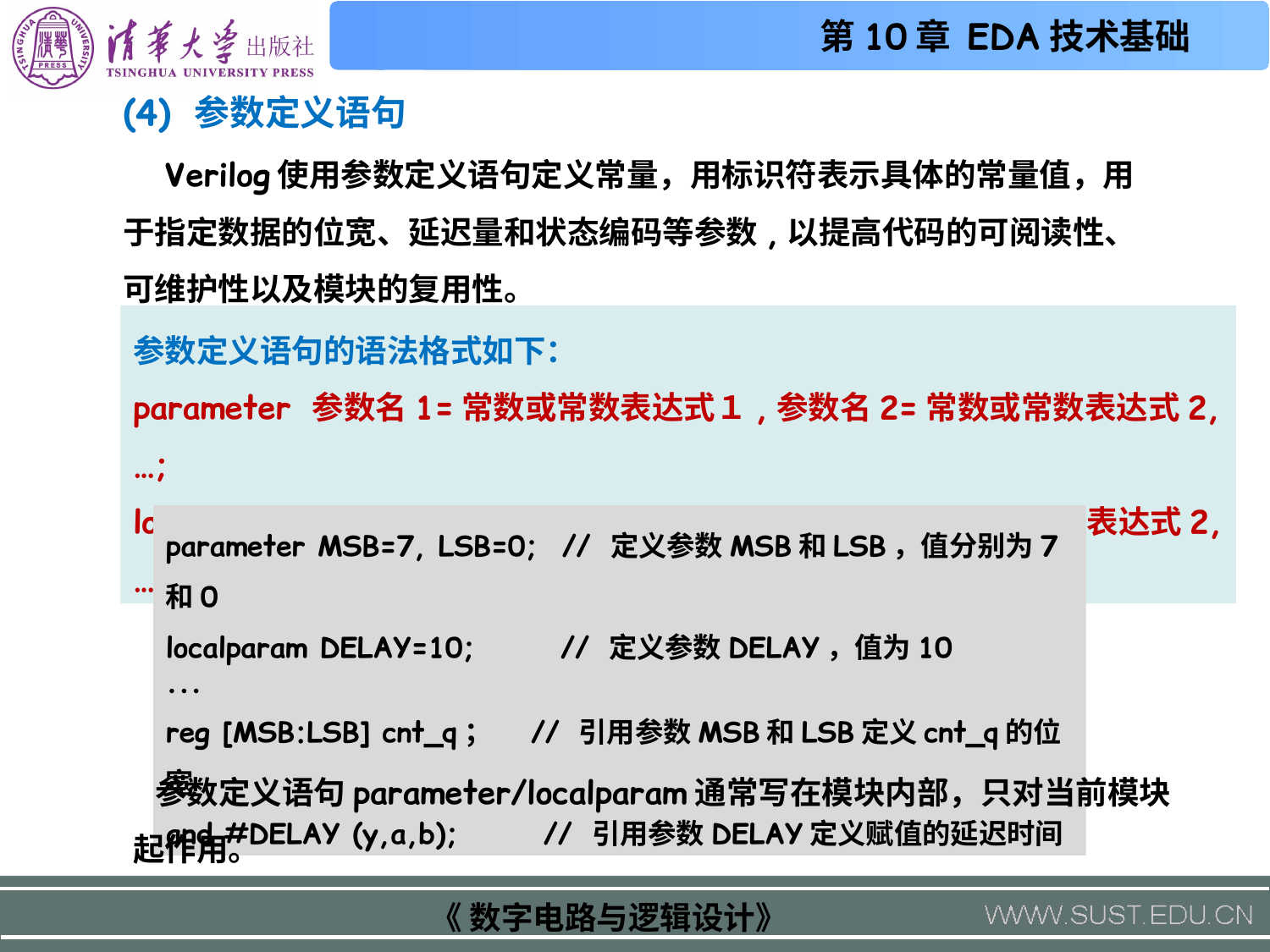

(4) 参数定义语句
   Verilog使用参数定义语句定义常量，用标识符表示具体的常量值，用于指定数据的位宽、延迟量和状态编码等参数,以提高代码的可阅读性、可维护性以及模块的复用性。
参数定义语句的语法格式如下：
parameter 参数名1=常数或常数表达式１,参数名2=常数或常数表达式2,…;
localparam 参数名1=常数或常数表达式１,参数名2=常数或常数表达式2,…;
parameter MSB=7, LSB=0;  // 定义参数MSB和LSB，值分别为7和0
localparam DELAY=10;       // 定义参数DELAY，值为10
...
reg [MSB:LSB] cnt_q；     // 引用参数MSB和LSB定义cnt_q的位宽
and #DELAY (y,a,b);       // 引用参数DELAY定义赋值的延迟时间
  参数定义语句parameter/localparam通常写在模块内部，只对当前模块起作用。